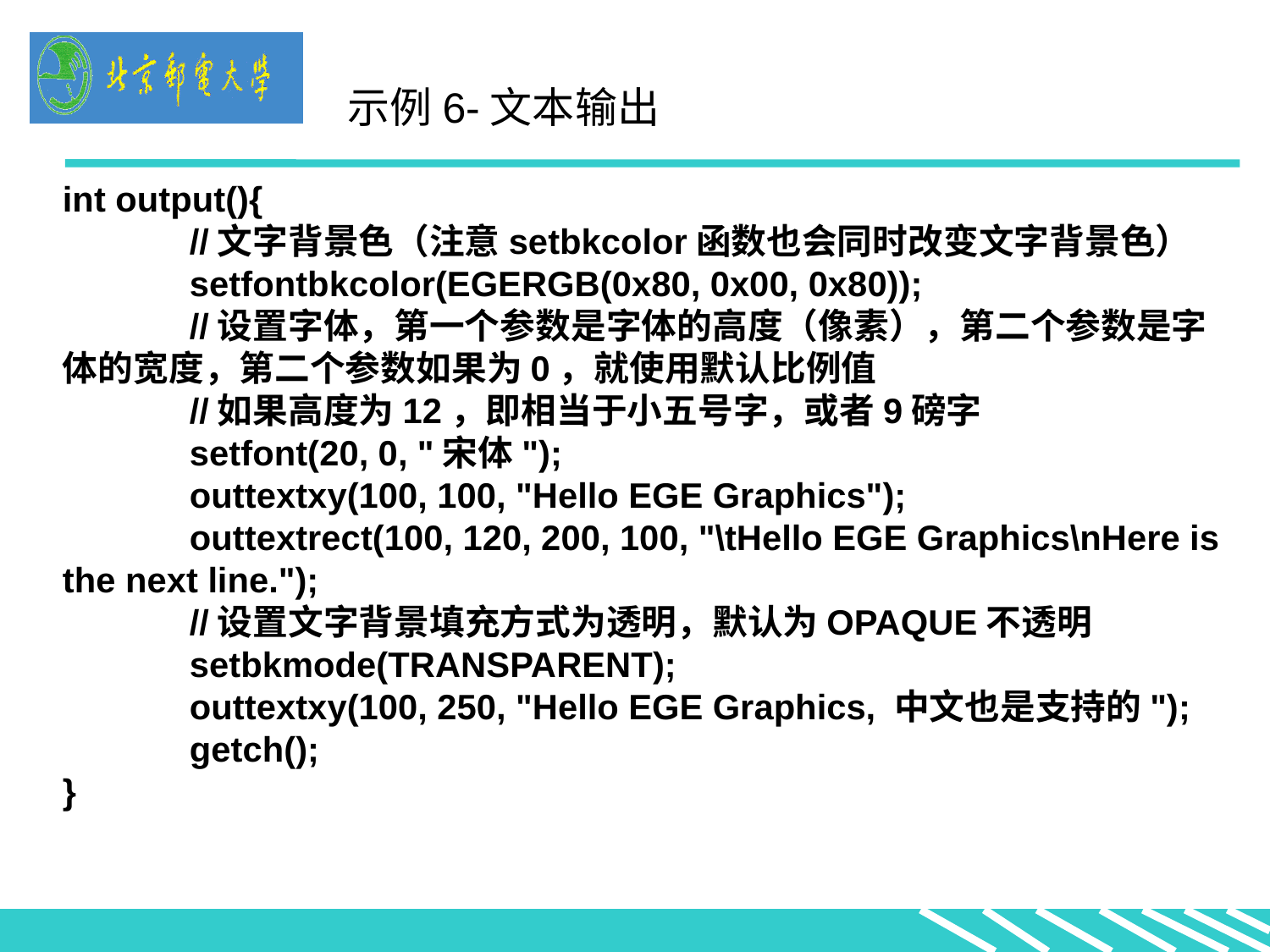

示例6-文本输出
int output(){
    	//文字背景色（注意setbkcolor函数也会同时改变文字背景色）
	setfontbkcolor(EGERGB(0x80, 0x00, 0x80));
	//设置字体，第一个参数是字体的高度（像素），第二个参数是字体的宽度，第二个参数如果为0，就使用默认比例值
	//如果高度为12，即相当于小五号字，或者9磅字
	setfont(20, 0, "宋体");
	outtextxy(100, 100, "Hello EGE Graphics");
	outtextrect(100, 120, 200, 100, "\tHello EGE Graphics\nHere is the next line.");
	//设置文字背景填充方式为透明，默认为OPAQUE不透明
	setbkmode(TRANSPARENT);
	outtextxy(100, 250, "Hello EGE Graphics, 中文也是支持的");
	getch();
}